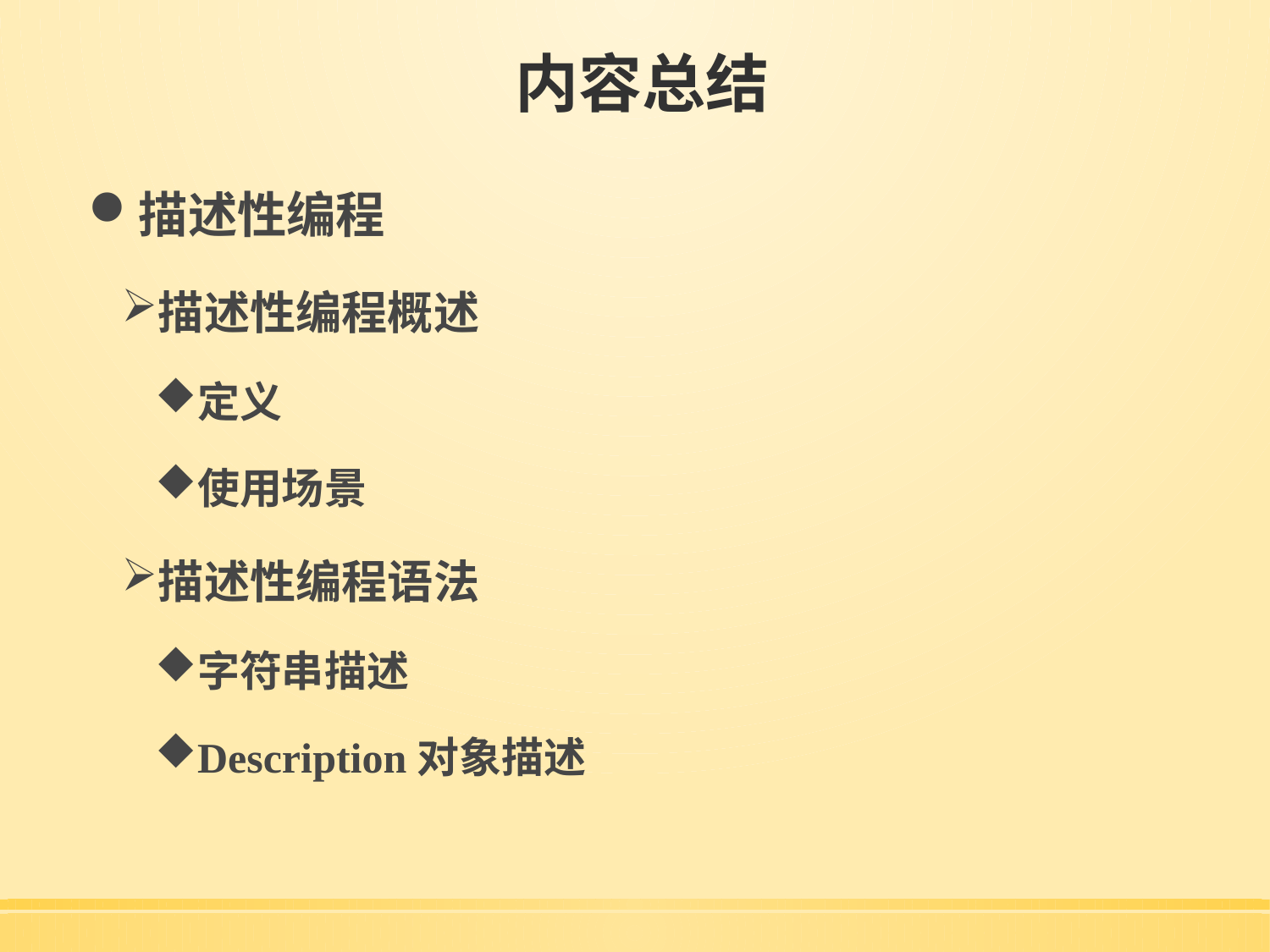

# 内容总结
描述性编程
描述性编程概述
定义
使用场景
描述性编程语法
字符串描述
Description对象描述